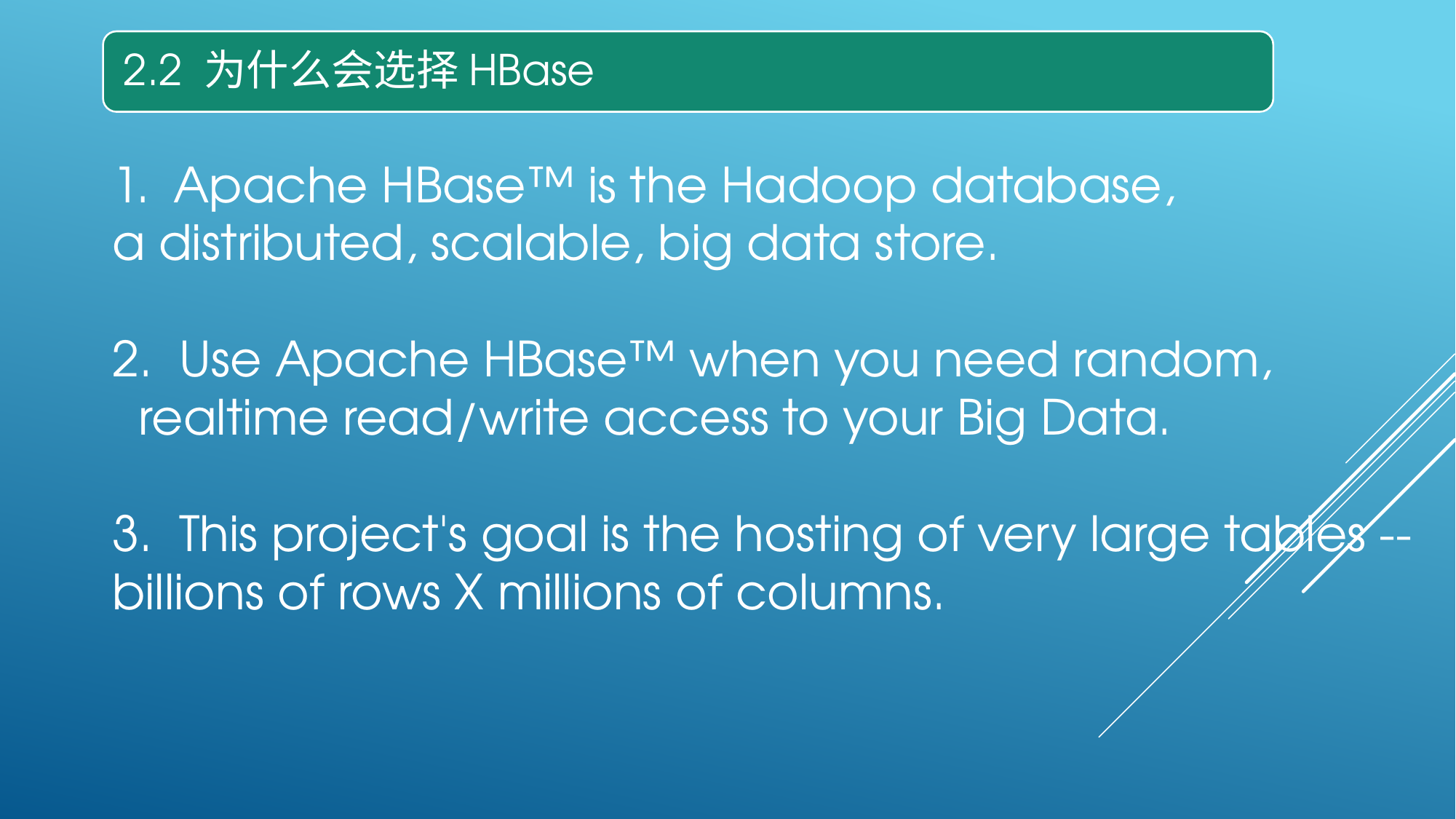

2.2 为什么会选择HBase
Apache HBase™ is the Hadoop database,
a distributed, scalable, big data store.

2.  Use Apache HBase™ when you need random,              realtime read/write access to your Big Data.

3.  This project's goal is the hosting of very large tables -- billions of rows X millions of columns.